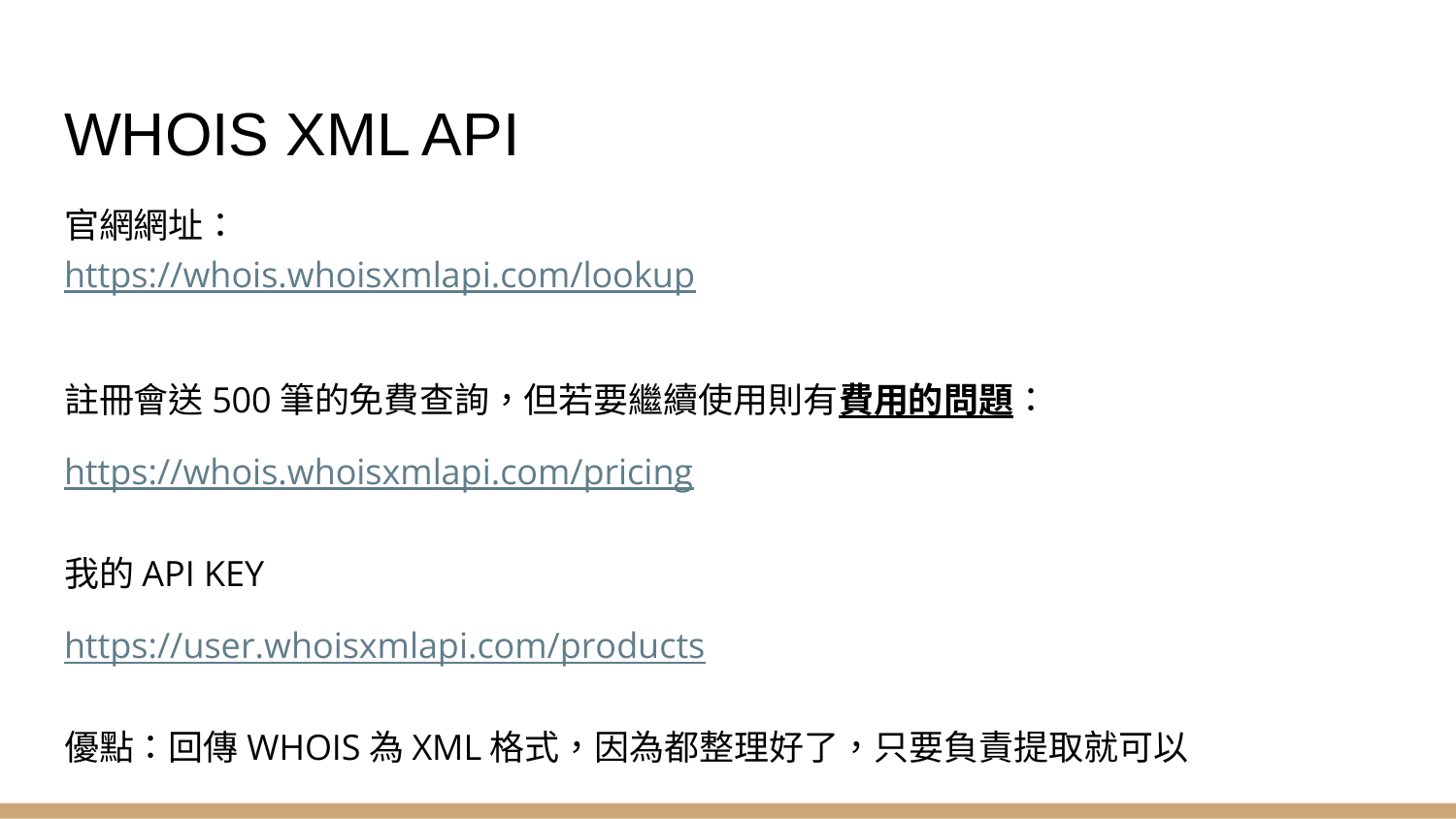

# WHOIS XML API
官網網址：
https://whois.whoisxmlapi.com/lookup
註冊會送500筆的免費查詢，但若要繼續使用則有費用的問題：
https://whois.whoisxmlapi.com/pricing
我的API KEY
https://user.whoisxmlapi.com/products
優點：回傳WHOIS為XML格式，因為都整理好了，只要負責提取就可以